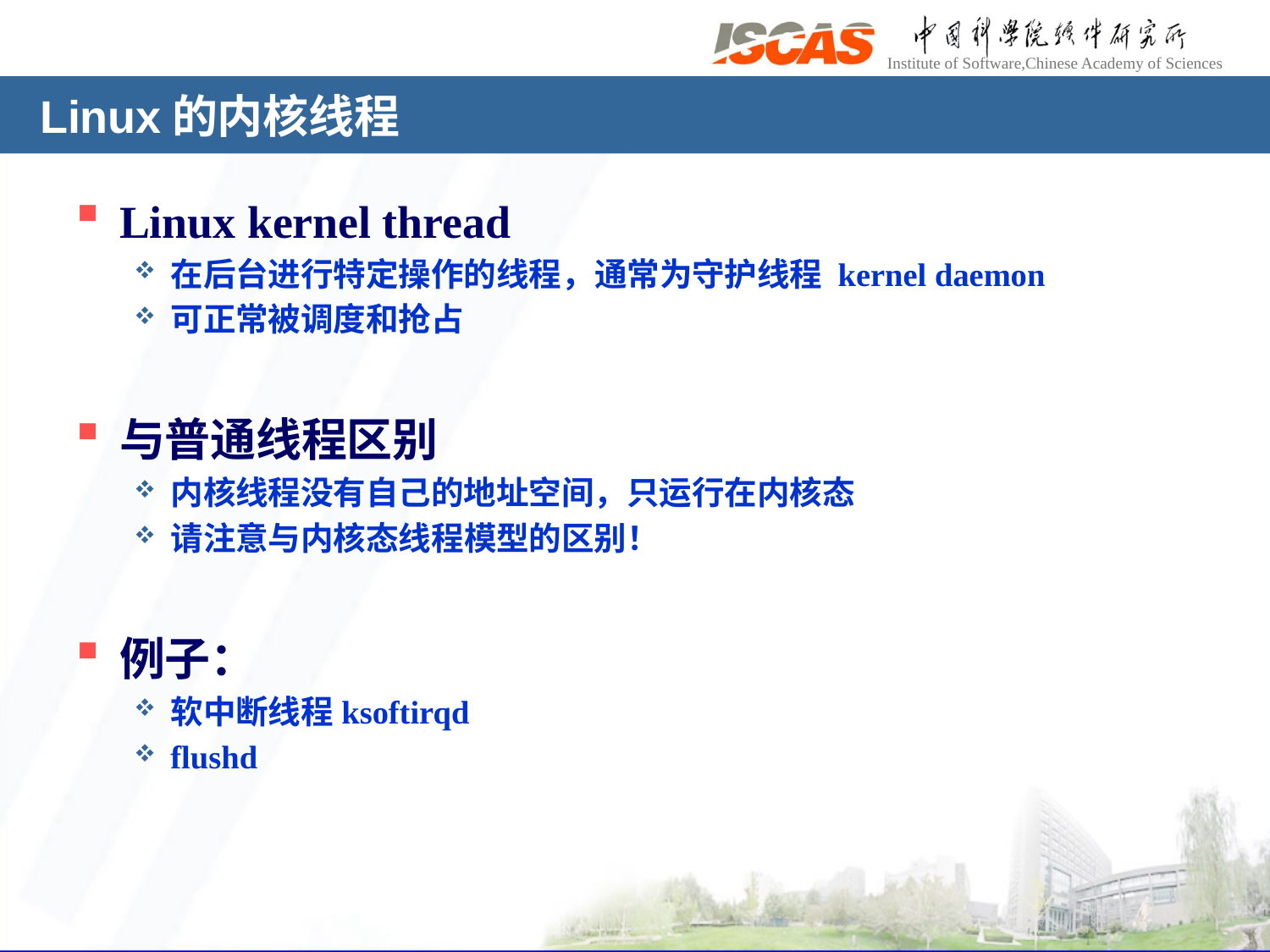

# Linux的内核线程
Linux kernel thread
在后台进行特定操作的线程，通常为守护线程 kernel daemon
可正常被调度和抢占

与普通线程区别
内核线程没有自己的地址空间，只运行在内核态
请注意与内核态线程模型的区别！

例子：
软中断线程ksoftirqd
flushd